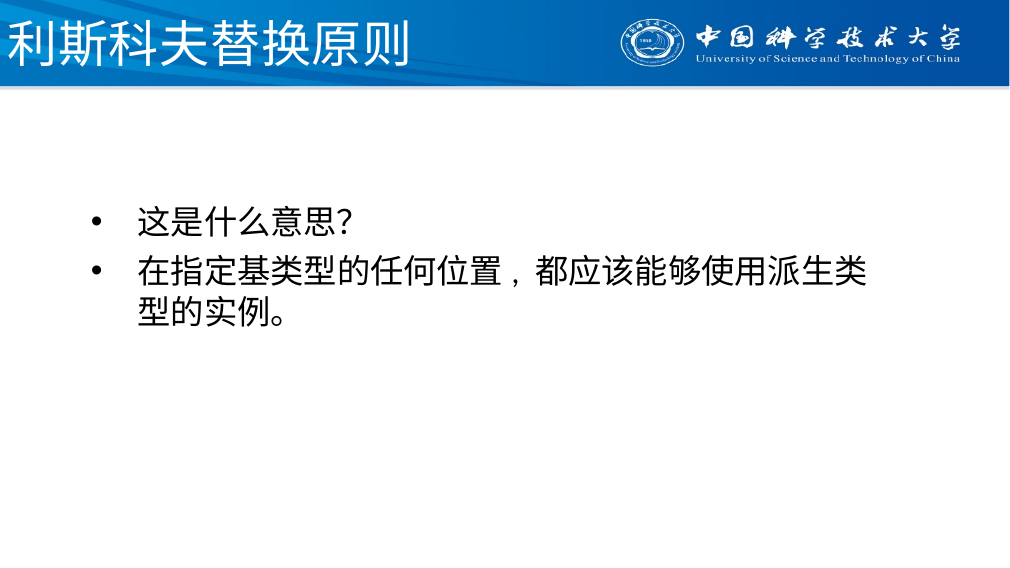

# 利斯科夫替换原则
这是什么意思？
在指定基类型的任何位置, 都应该能够使用派生类型的实例。